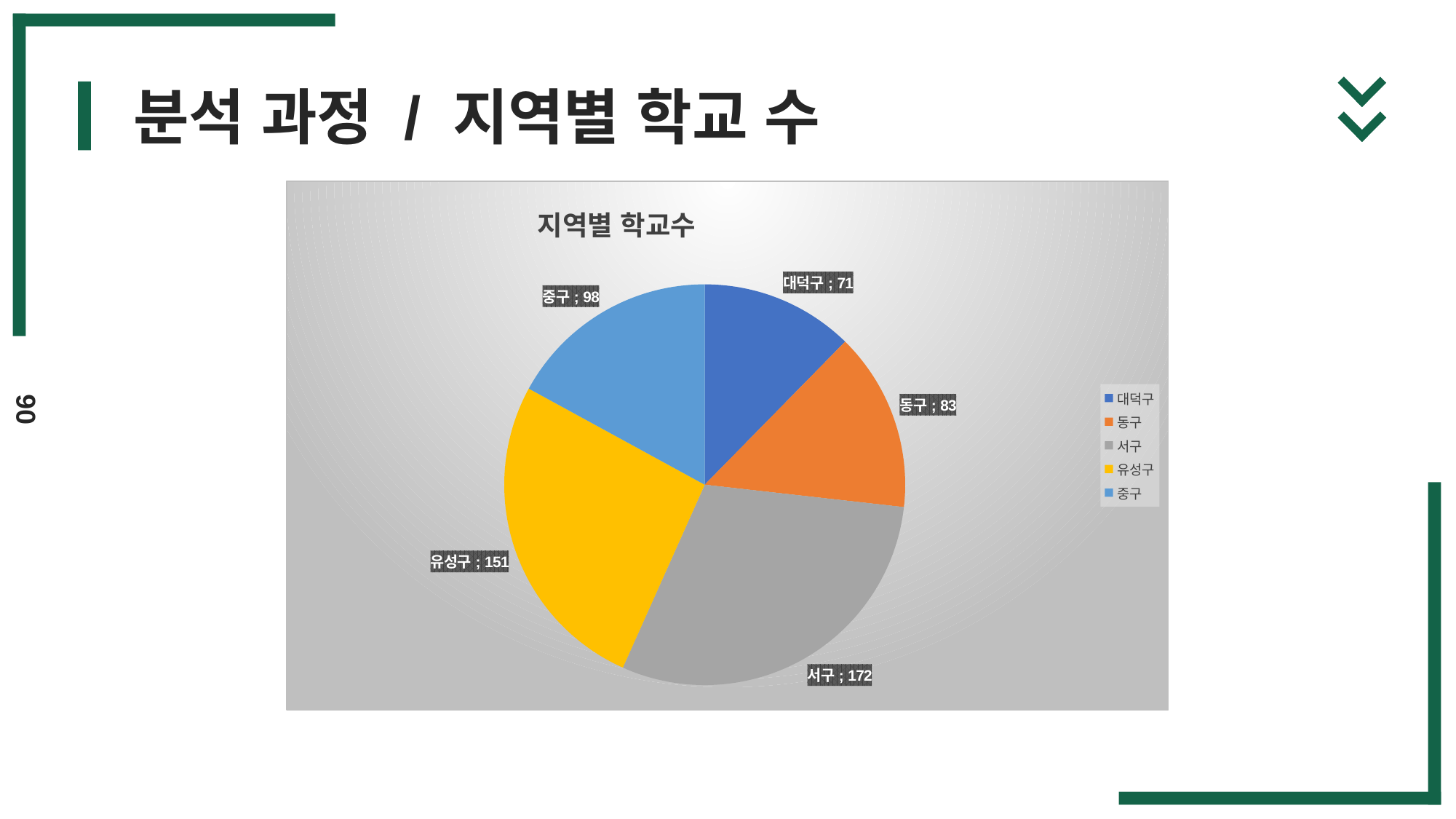

분석 과정 / 지역별 학교 수

### Chart: 지역별 학교수

| Category |  |
|---|---|
| 대덕구 | 71.0 |
| 동구 | 83.0 |
| 서구 | 172.0 |
| 유성구 | 151.0 |
| 중구 | 98.0 |
06